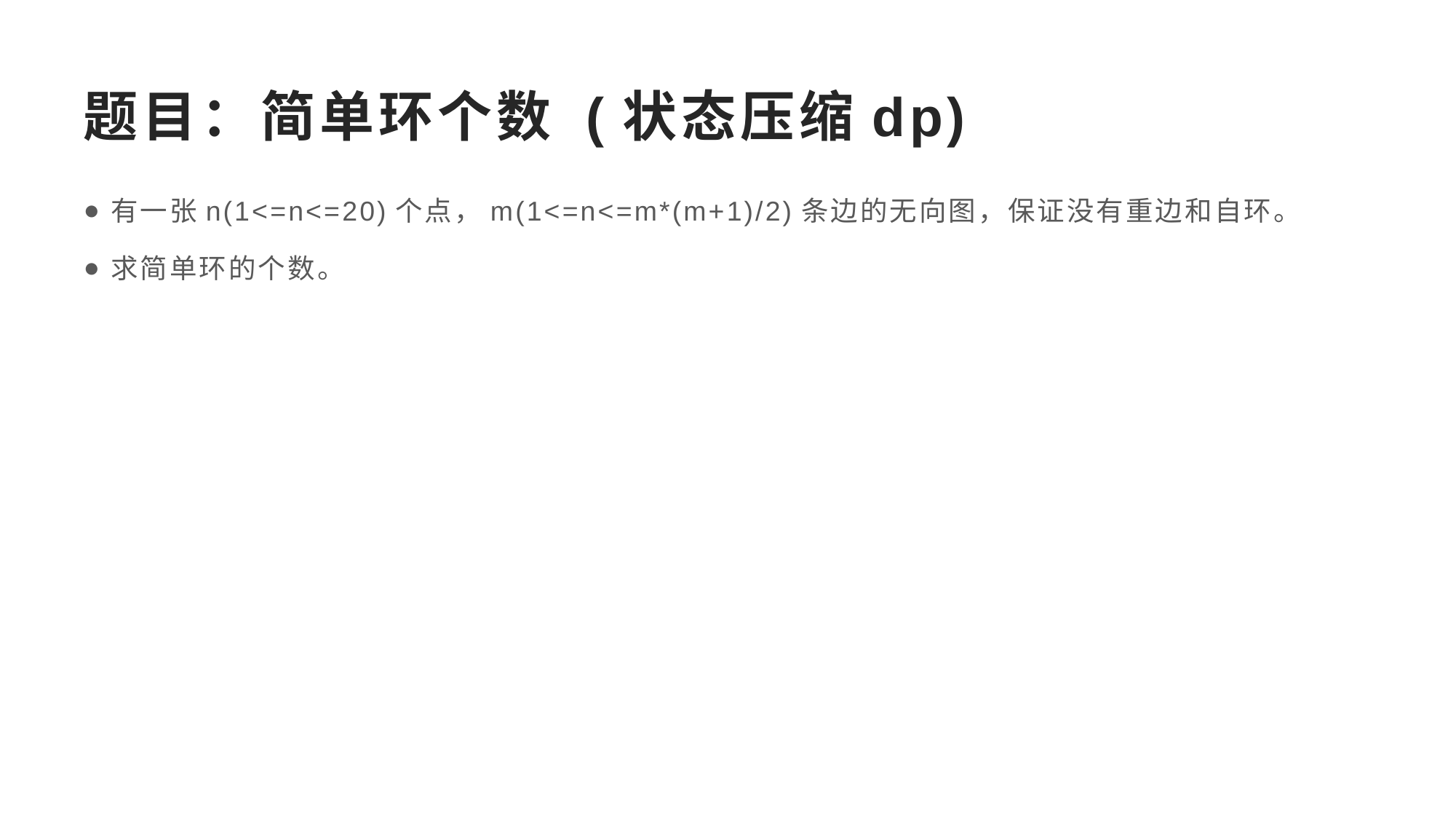

# 题目：简单环个数 (状态压缩dp)
有一张n(1<=n<=20)个点，m(1<=n<=m*(m+1)/2)条边的无向图，保证没有重边和自环。
求简单环的个数。